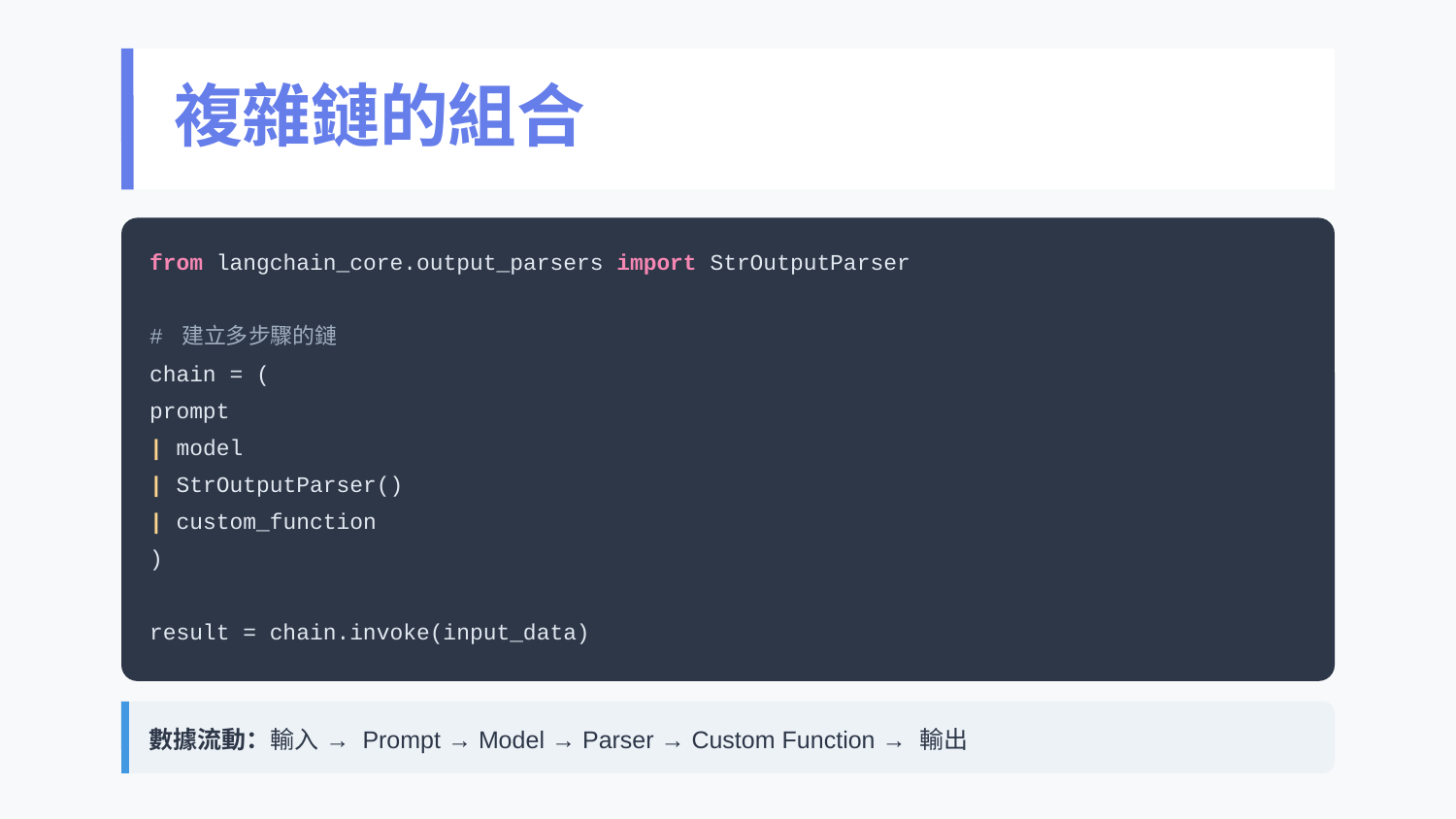

複雜鏈的組合

from langchain_core.output_parsers import StrOutputParser
# 建立多步驟的鏈
chain = (
prompt
| model
| StrOutputParser()
| custom_function
)
result = chain.invoke(input_data)

數據流動：輸入 → Prompt → Model → Parser → Custom Function → 輸出